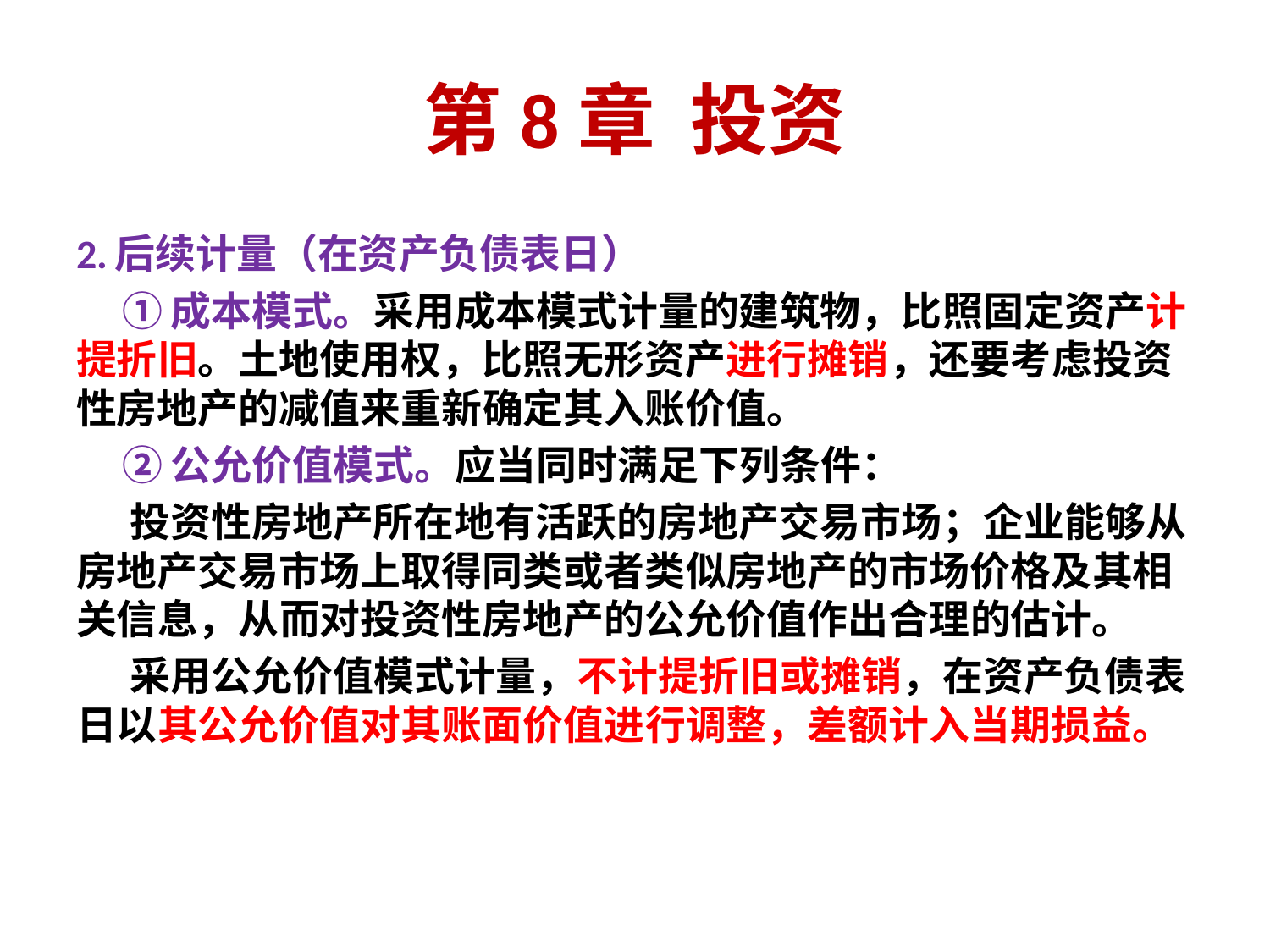

# 第8章  投资
2.后续计量（在资产负债表日）
     ①成本模式。采用成本模式计量的建筑物，比照固定资产计提折旧。土地使用权，比照无形资产进行摊销，还要考虑投资性房地产的减值来重新确定其入账价值。
     ②公允价值模式。应当同时满足下列条件：
     投资性房地产所在地有活跃的房地产交易市场；企业能够从房地产交易市场上取得同类或者类似房地产的市场价格及其相关信息，从而对投资性房地产的公允价值作出合理的估计。
     采用公允价值模式计量，不计提折旧或摊销，在资产负债表日以其公允价值对其账面价值进行调整，差额计入当期损益。